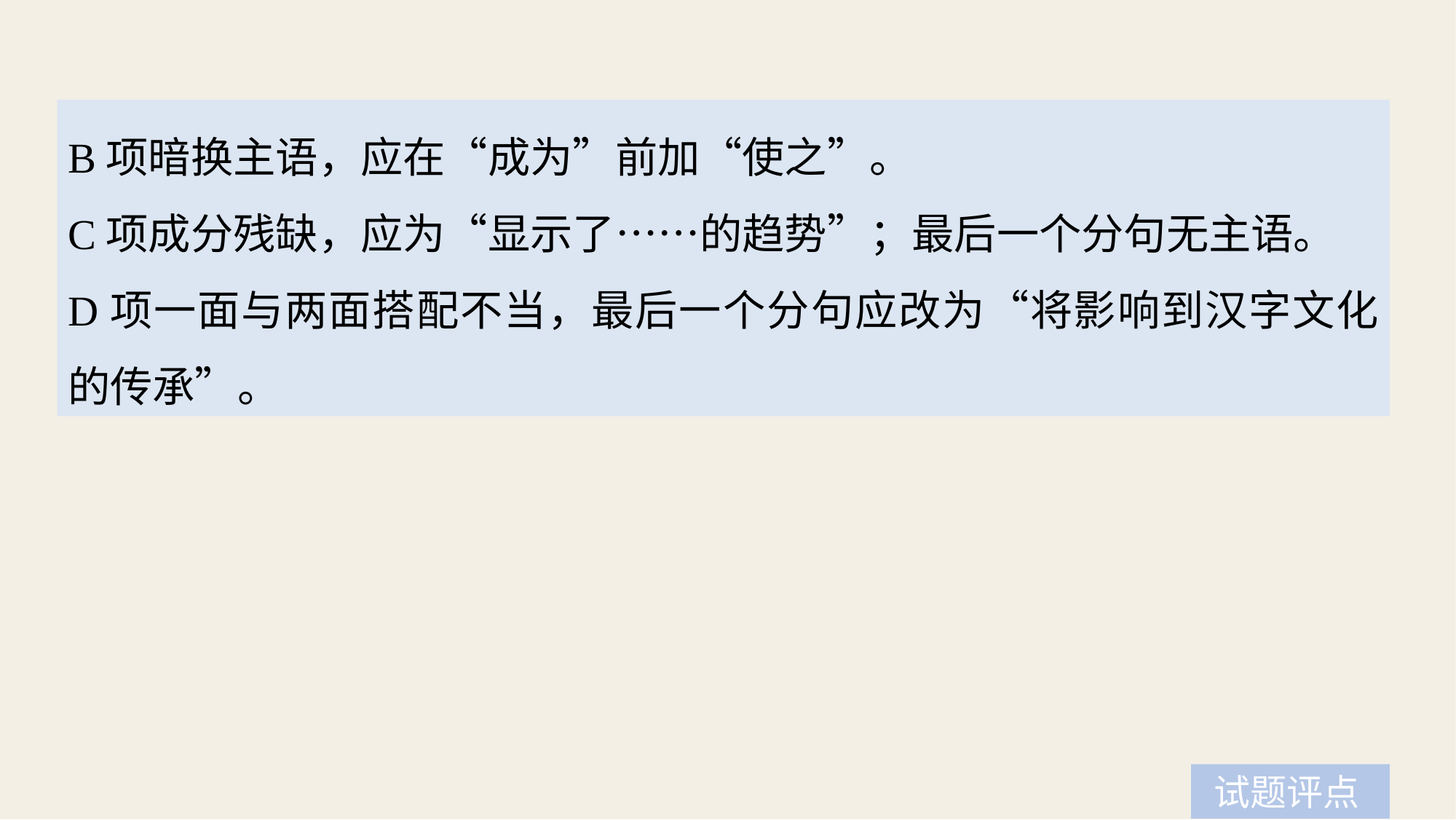

B项暗换主语，应在“成为”前加“使之”。
C项成分残缺，应为“显示了……的趋势”；最后一个分句无主语。
D项一面与两面搭配不当，最后一个分句应改为“将影响到汉字文化的传承”。
试题评点